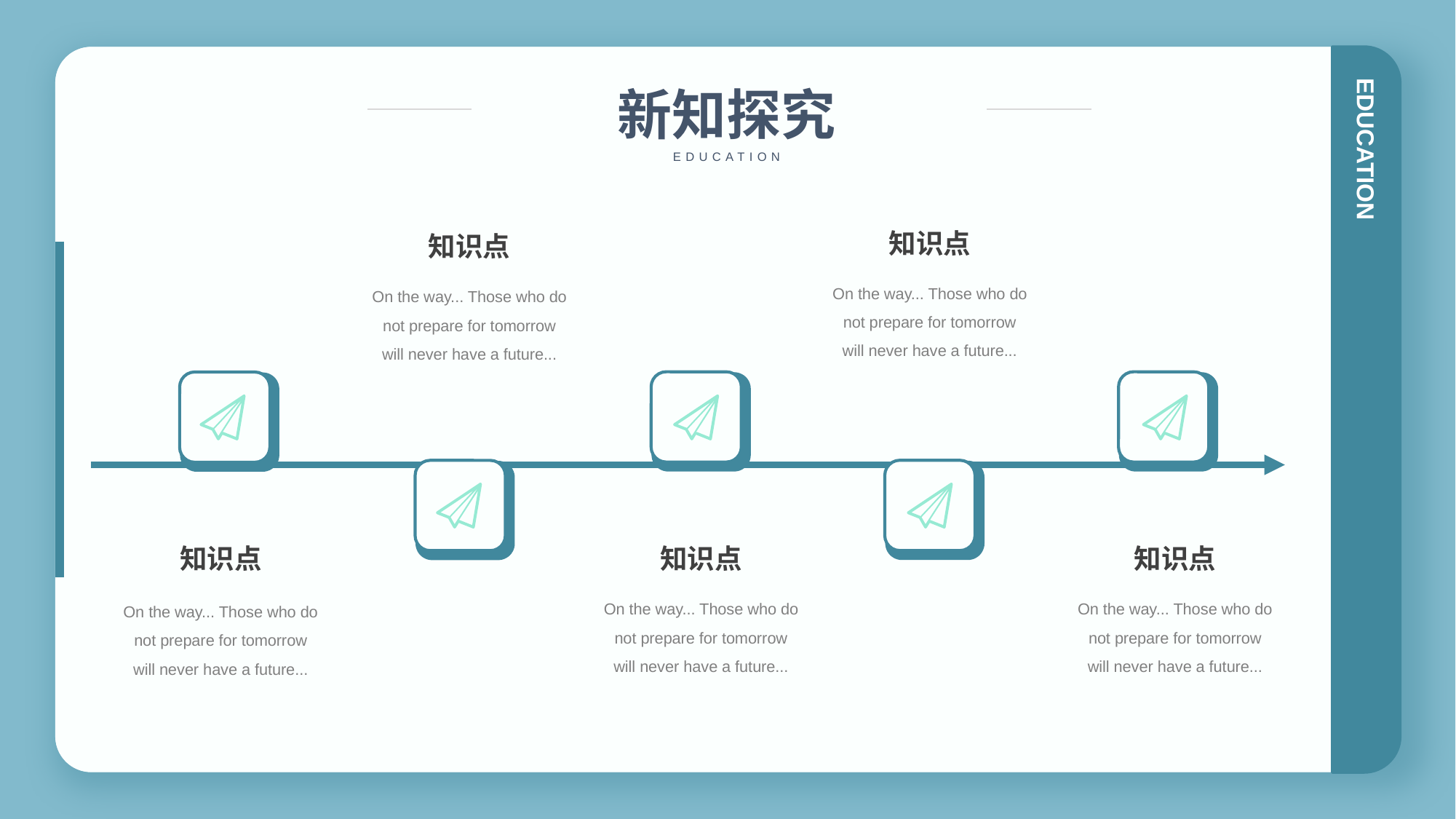

新知探究
EDUCATION
知识点
知识点
On the way... Those who do not prepare for tomorrow will never have a future...
On the way... Those who do not prepare for tomorrow will never have a future...

知识点
知识点
知识点
On the way... Those who do not prepare for tomorrow will never have a future...
On the way... Those who do not prepare for tomorrow will never have a future...
On the way... Those who do not prepare for tomorrow will never have a future...